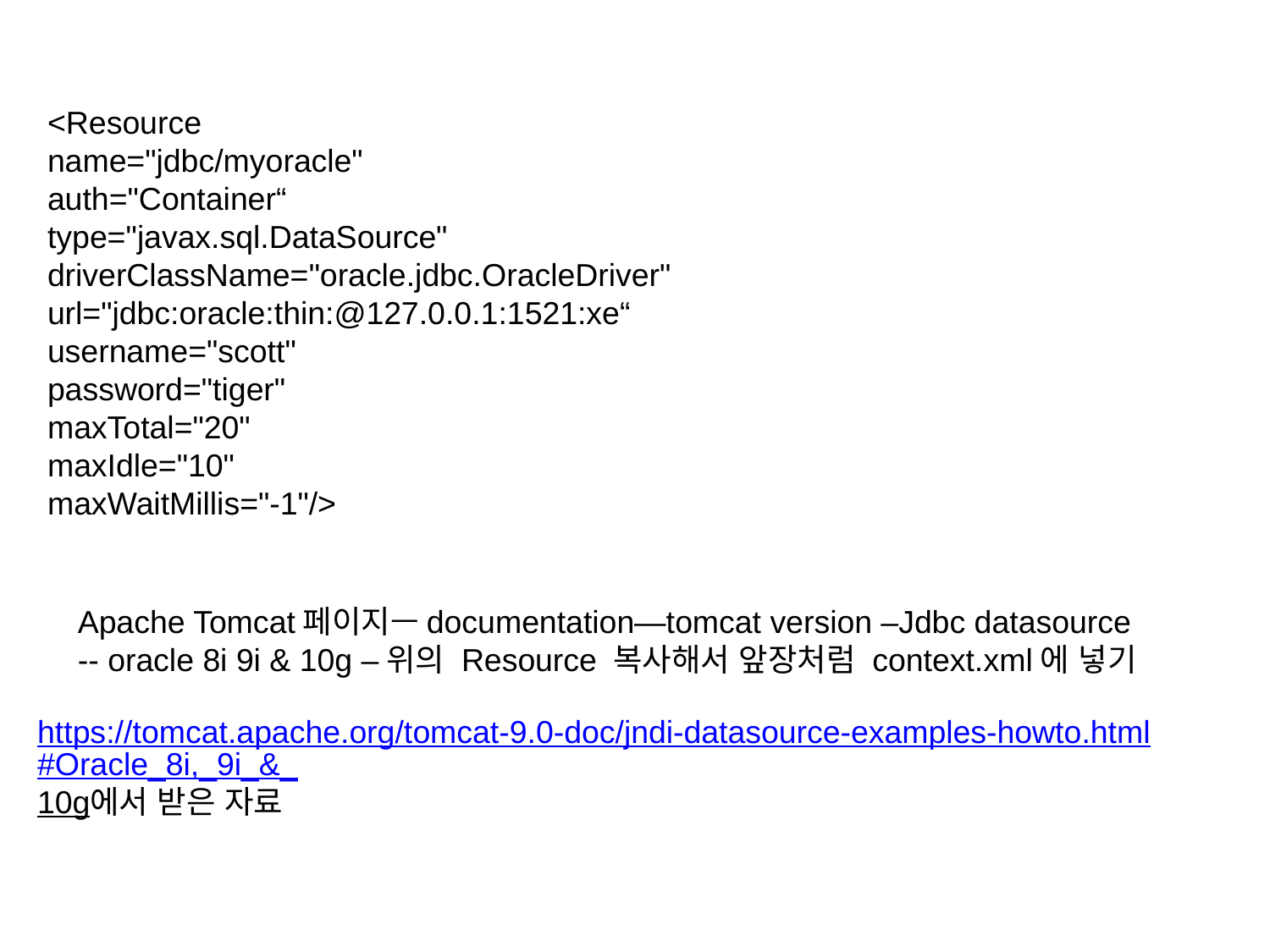

<Resource
name="jdbc/myoracle"
auth="Container“
type="javax.sql.DataSource"
driverClassName="oracle.jdbc.OracleDriver" url="jdbc:oracle:thin:@127.0.0.1:1521:xe“
username="scott"
password="tiger"
maxTotal="20"
maxIdle="10"
maxWaitMillis="-1"/>
Apache Tomcat페이지—documentation—tomcat version –Jdbc datasource
-- oracle 8i 9i & 10g –위의 Resource 복사해서 앞장처럼 context.xml에 넣기
https://tomcat.apache.org/tomcat-9.0-doc/jndi-datasource-examples-howto.html#Oracle_8i,_9i_&_10g에서 받은 자료